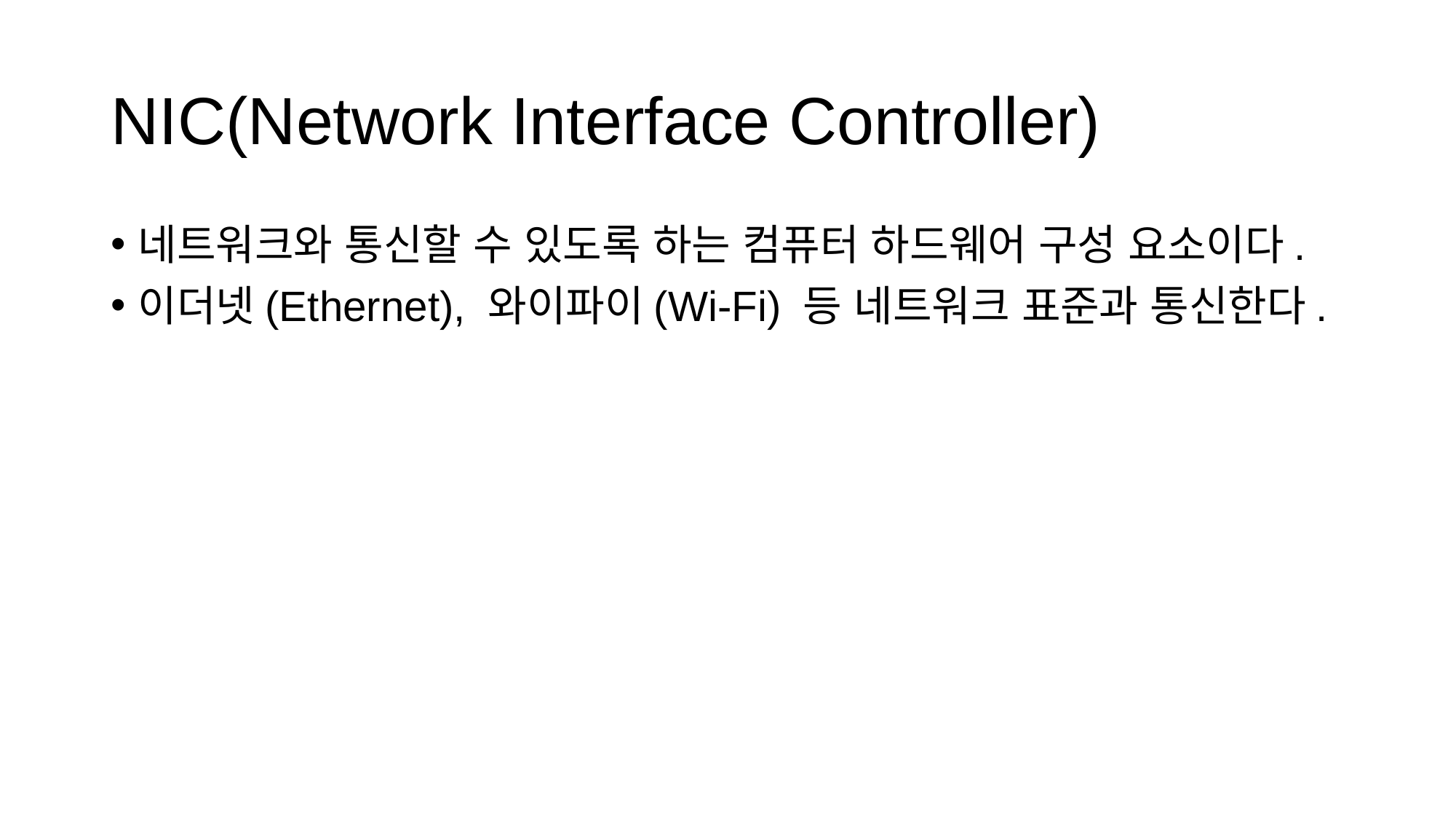

# NIC(Network Interface Controller)
네트워크와 통신할 수 있도록 하는 컴퓨터 하드웨어 구성 요소이다.
이더넷(Ethernet), 와이파이(Wi-Fi) 등 네트워크 표준과 통신한다.